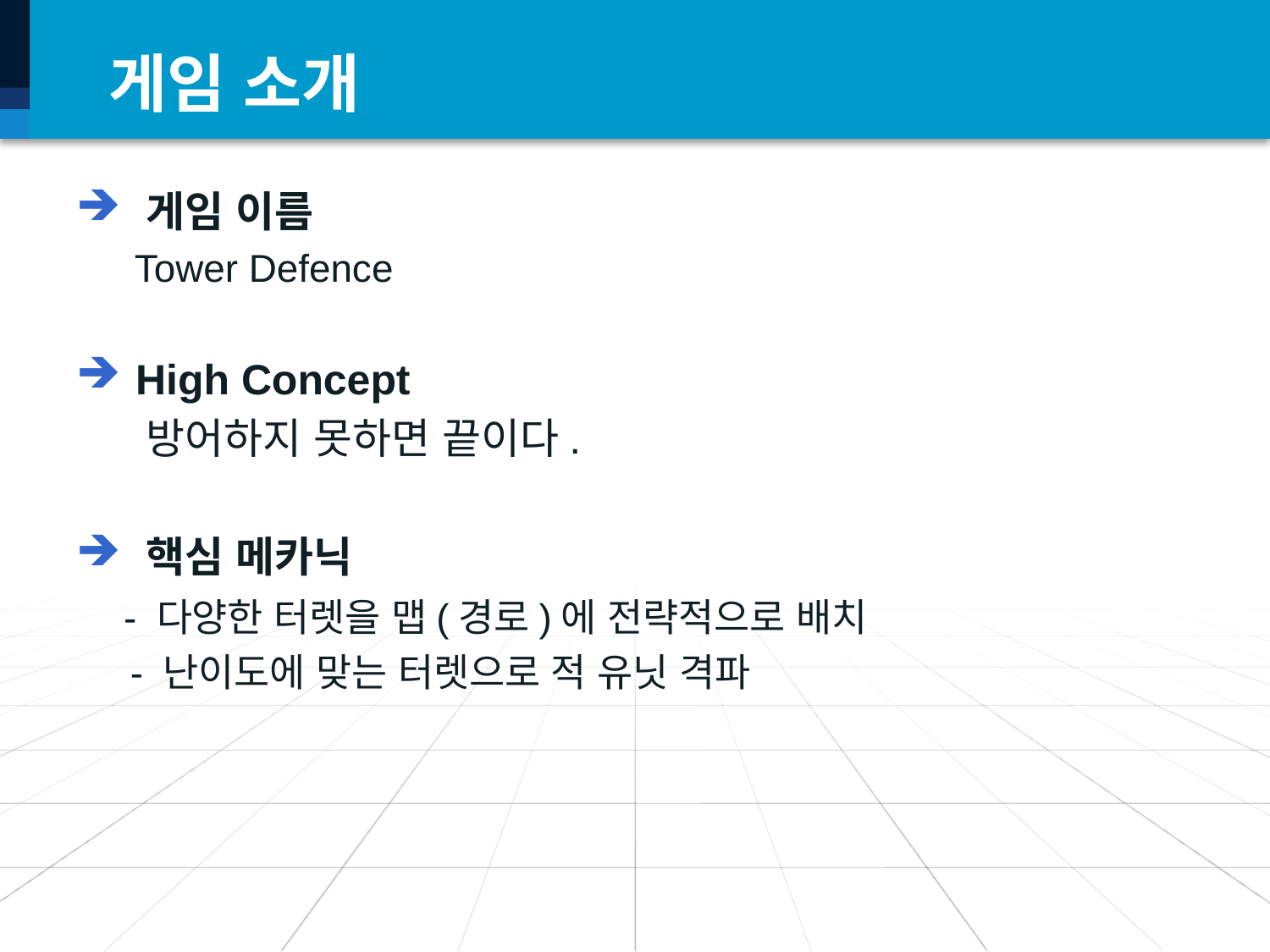

# 게임 소개
 게임 이름
	 Tower Defence

 High Concept
	 방어하지 못하면 끝이다.

 핵심 메카닉
    - 다양한 터렛을 맵(경로)에 전략적으로 배치
     - 난이도에 맞는 터렛으로 적 유닛 격파